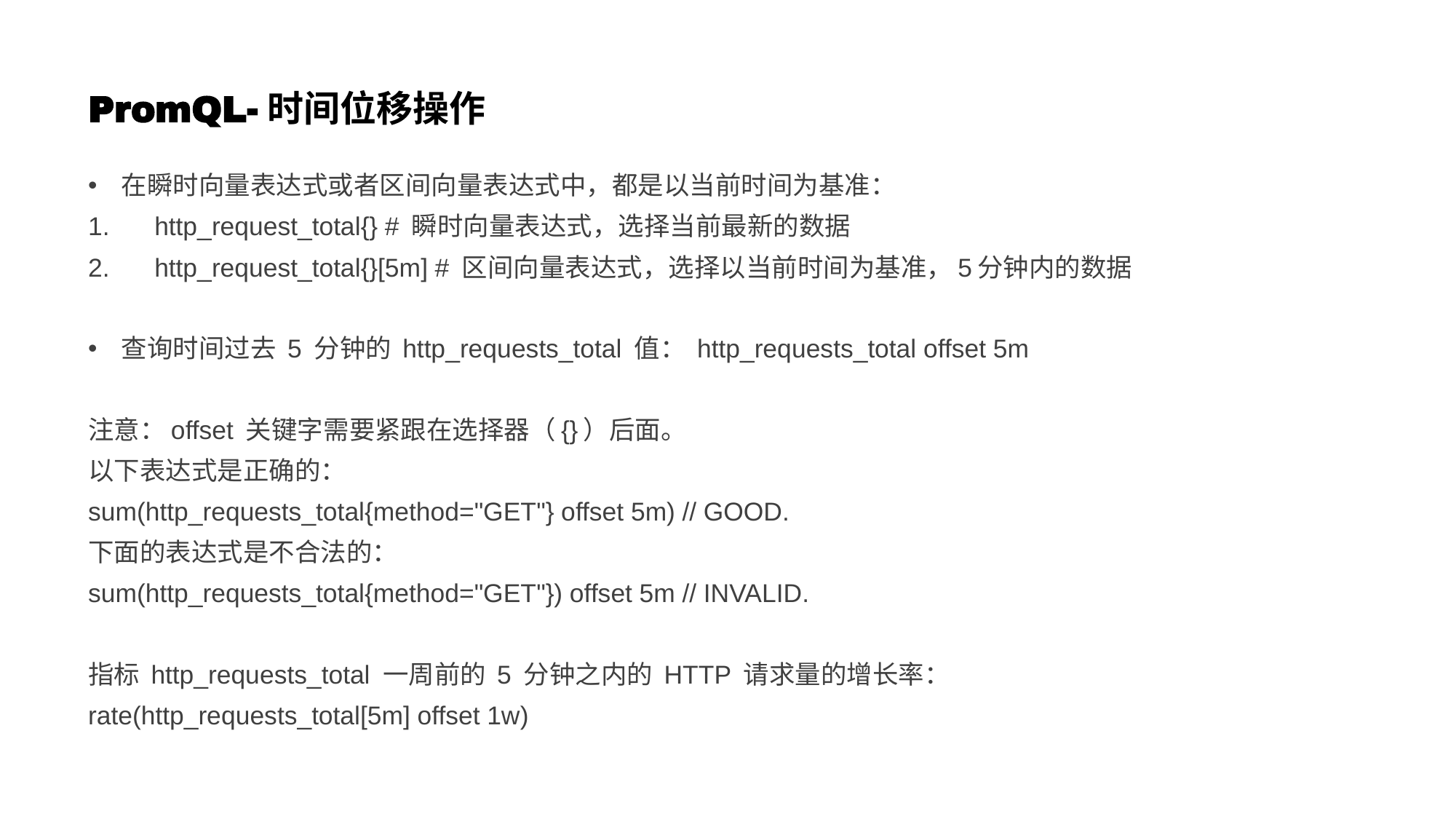

# PromQL-时间位移操作
在瞬时向量表达式或者区间向量表达式中，都是以当前时间为基准：
http_request_total{} # 瞬时向量表达式，选择当前最新的数据
http_request_total{}[5m] # 区间向量表达式，选择以当前时间为基准，5分钟内的数据

查询时间过去 5 分钟的 http_requests_total 值： http_requests_total offset 5m

注意：offset 关键字需要紧跟在选择器（{}）后面。
以下表达式是正确的：
sum(http_requests_total{method="GET"} offset 5m) // GOOD.
下面的表达式是不合法的：
sum(http_requests_total{method="GET"}) offset 5m // INVALID.

指标 http_requests_total 一周前的 5 分钟之内的 HTTP 请求量的增长率：
rate(http_requests_total[5m] offset 1w)